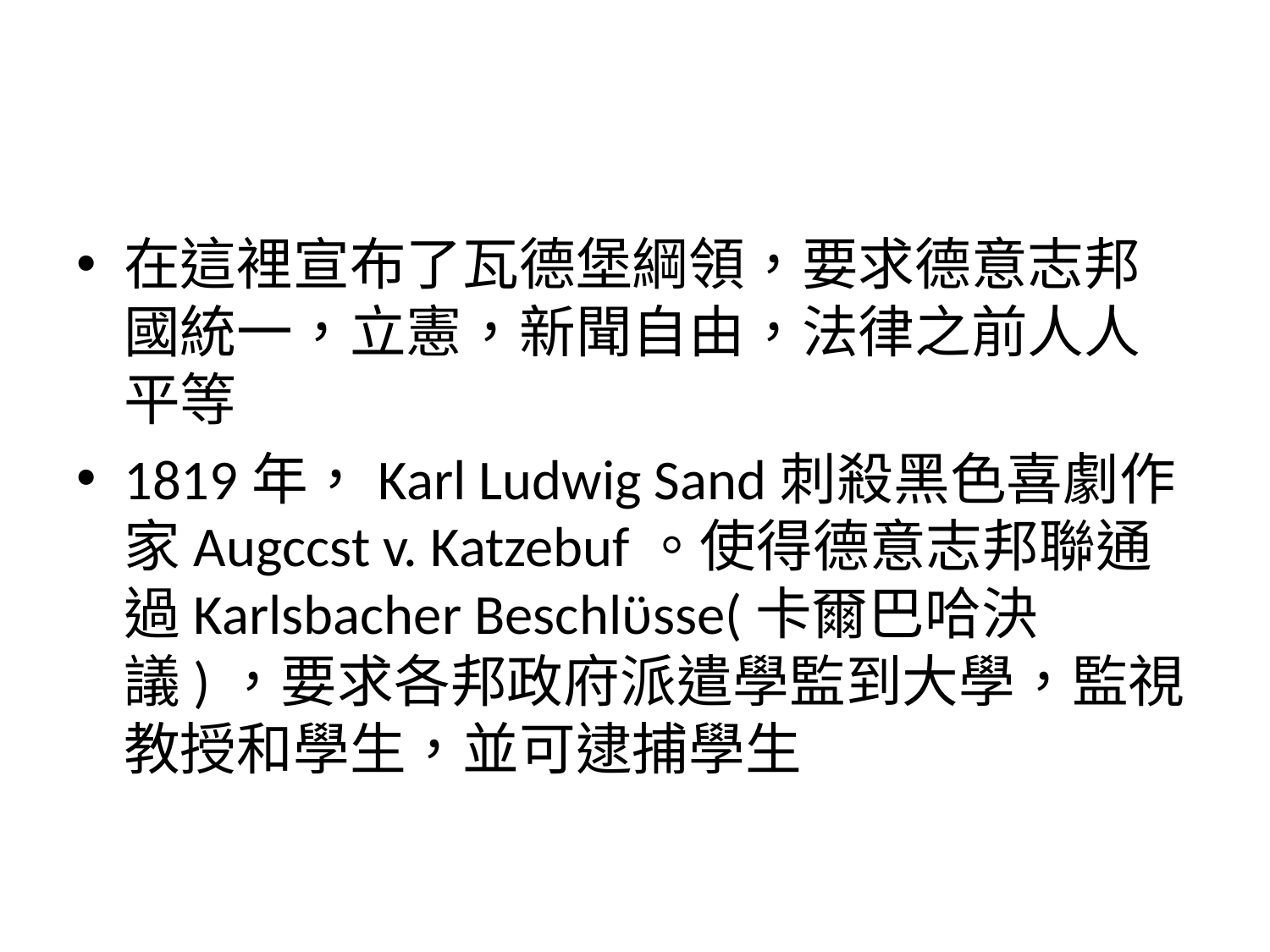

#
在這裡宣布了瓦德堡綱領，要求德意志邦國統一，立憲，新聞自由，法律之前人人平等
1819年，Karl Ludwig Sand刺殺黑色喜劇作家Augccst v. Katzebuf。使得德意志邦聯通過Karlsbacher Beschlϋsse(卡爾巴哈決議)，要求各邦政府派遣學監到大學，監視教授和學生，並可逮捕學生